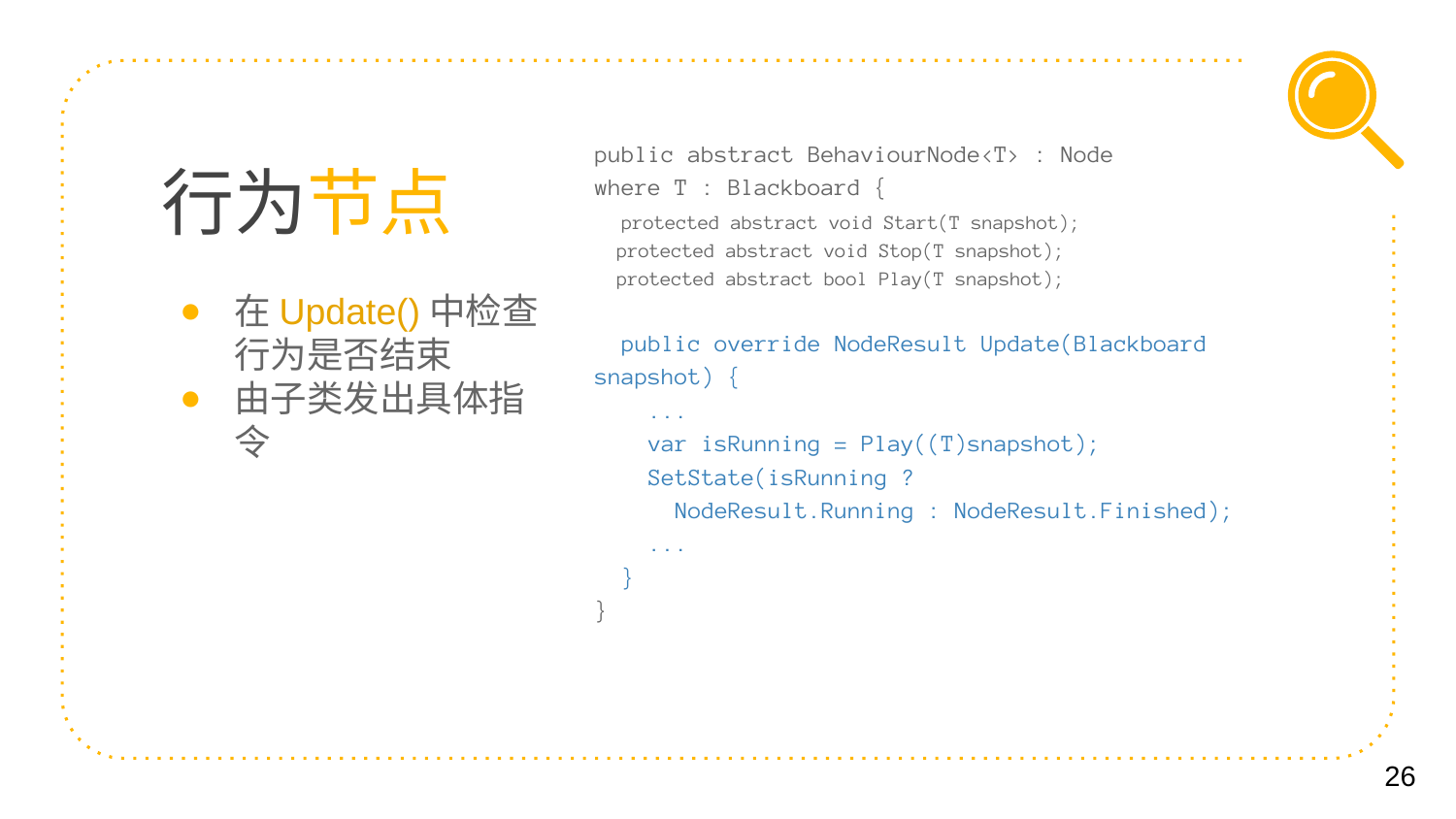

public abstract BehaviourNode<T> : Node
where T : Blackboard {
  protected abstract void Start(T snapshot);
  protected abstract void Stop(T snapshot);
  protected abstract bool Play(T snapshot);

  public override NodeResult Update(Blackboard snapshot) {
    ...
    var isRunning = Play((T)snapshot);
    SetState(isRunning ?
      NodeResult.Running : NodeResult.Finished);
    ...
  }
}
# 行为节点
在Update()中检查行为是否结束
由子类发出具体指令
26